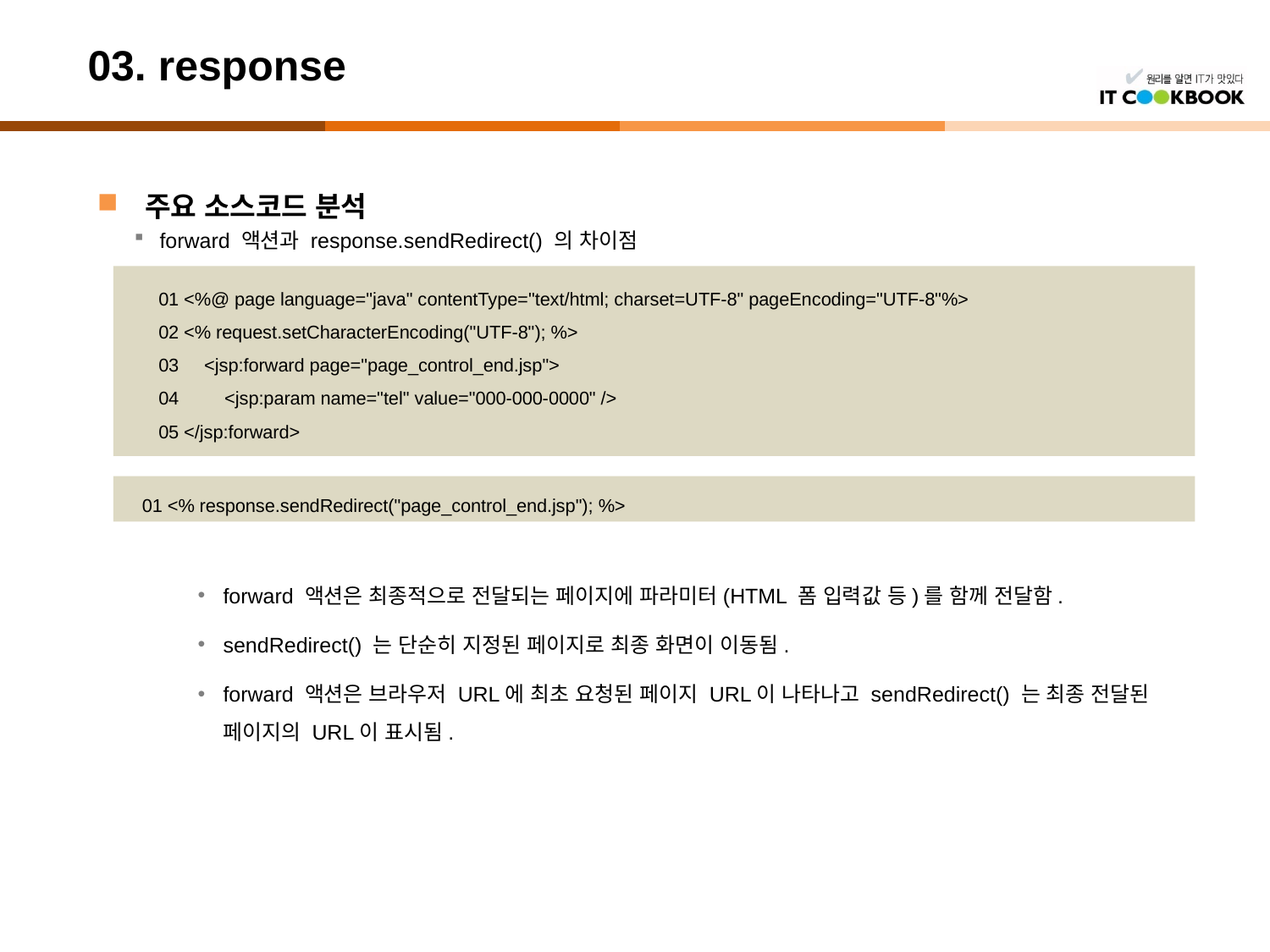

# 03. response
주요 소스코드 분석
forward 액션과 response.sendRedirect() 의 차이점

forward 액션은 최종적으로 전달되는 페이지에 파라미터(HTML 폼 입력값 등)를 함께 전달함.
sendRedirect() 는 단순히 지정된 페이지로 최종 화면이 이동됨.
forward 액션은 브라우저 URL에 최초 요청된 페이지 URL이 나타나고 sendRedirect() 는 최종 전달된 페이지의 URL이 표시됨.

01 <%@ page language="java" contentType="text/html; charset=UTF-8" pageEncoding="UTF-8"%>
02 <% request.setCharacterEncoding("UTF-8"); %>
03     <jsp:forward page="page_control_end.jsp">
04         <jsp:param name="tel" value="000-000-0000" />
05 </jsp:forward>

01 <% response.sendRedirect("page_control_end.jsp"); %>